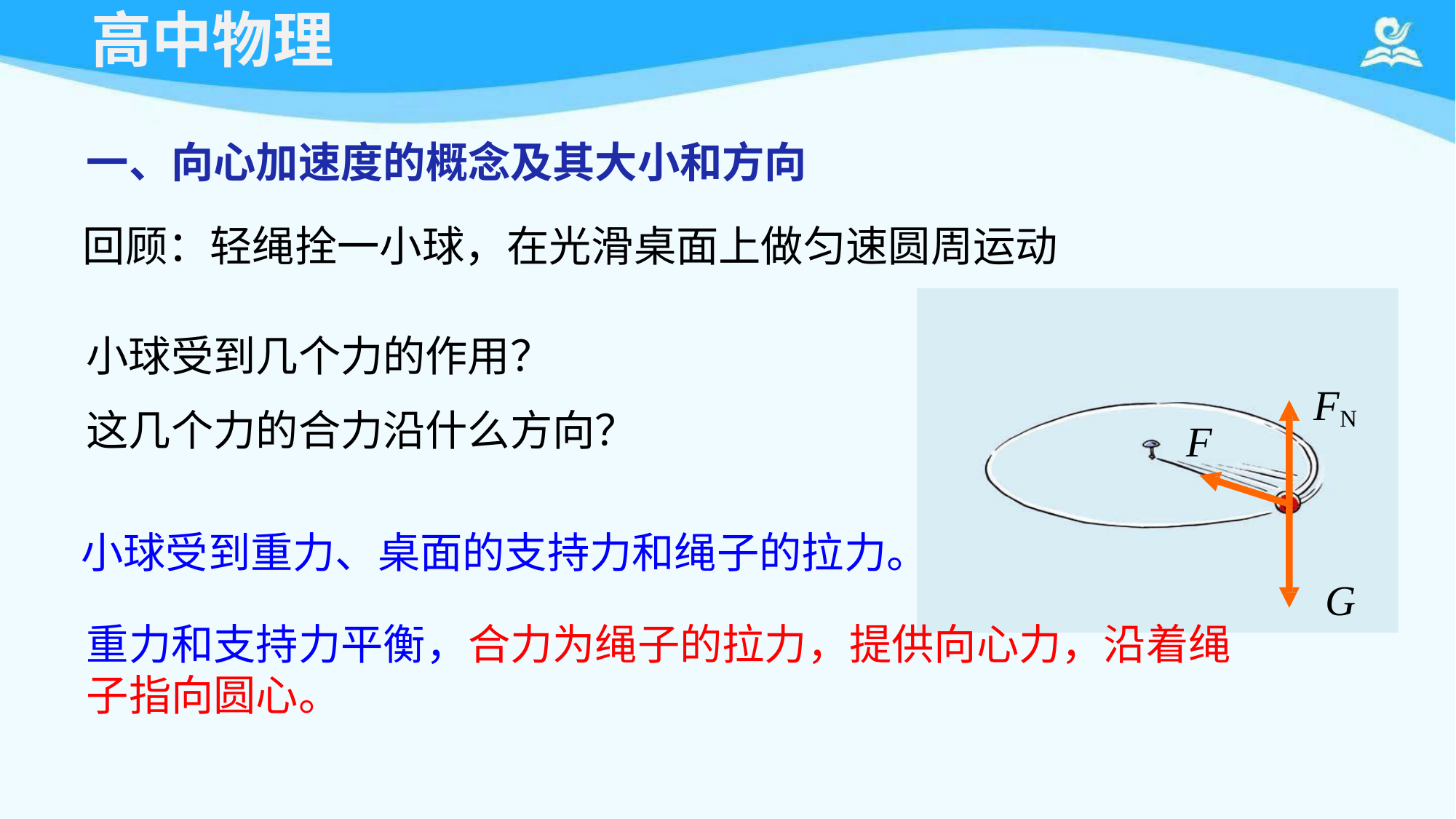

# 高中物理
一、向心加速度的概念及其大小和方向
回顾：轻绳拴一小球，在光滑桌面上做匀速圆周运动

小球受到几个力的作用？

FN

这几个力的合力沿什么方向？
F

小球受到重力、桌面的支持力和绳子的拉力。
G
重力和支持力平衡，合力为绳子的拉力，提供向心力，沿着绳
子指向圆心。